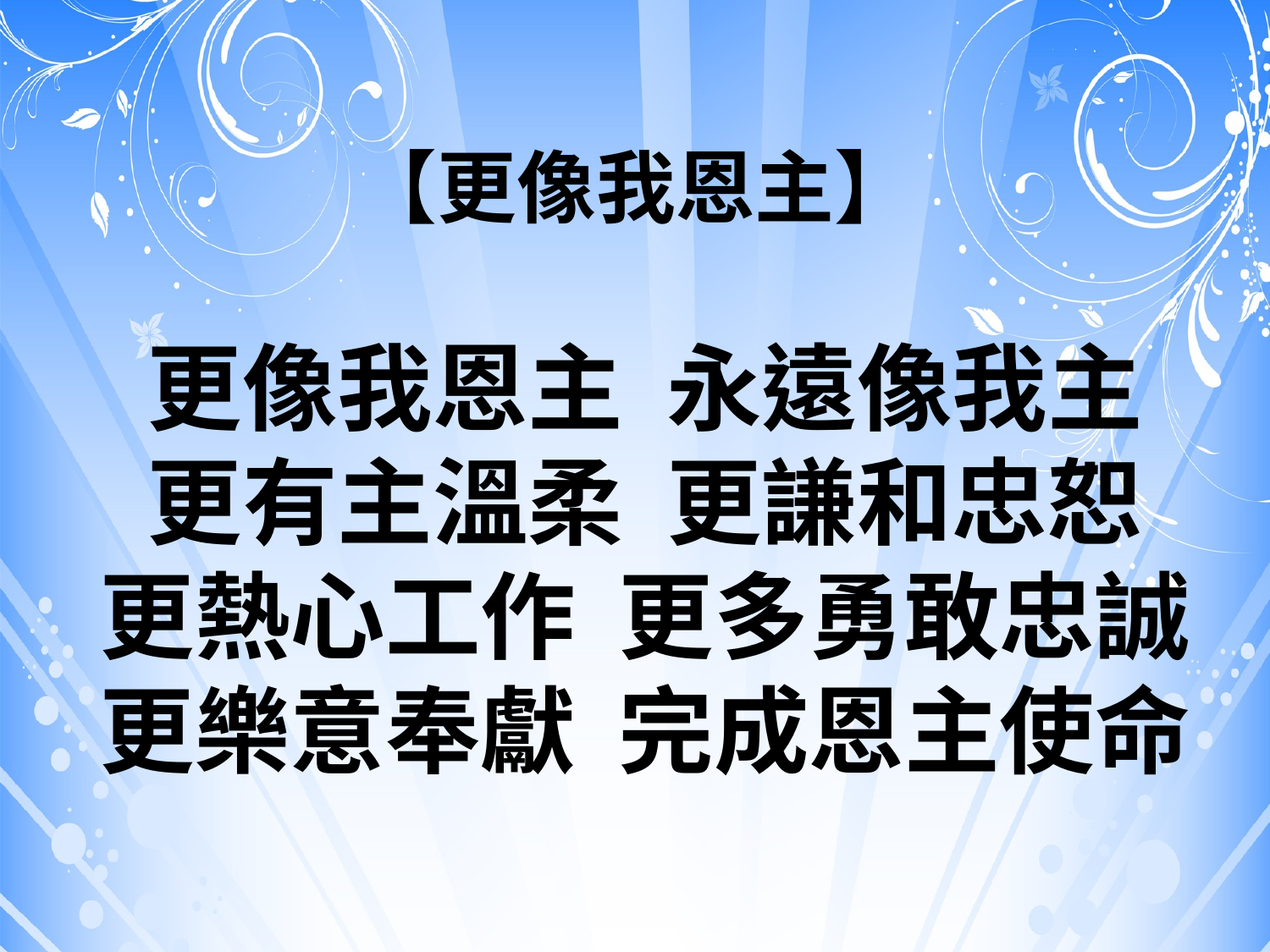

# 【更像我恩主】 更像我恩主  永遠像我主 更有主溫柔  更謙和忠恕 更熱心工作  更多勇敢忠誠 更樂意奉獻  完成恩主使命